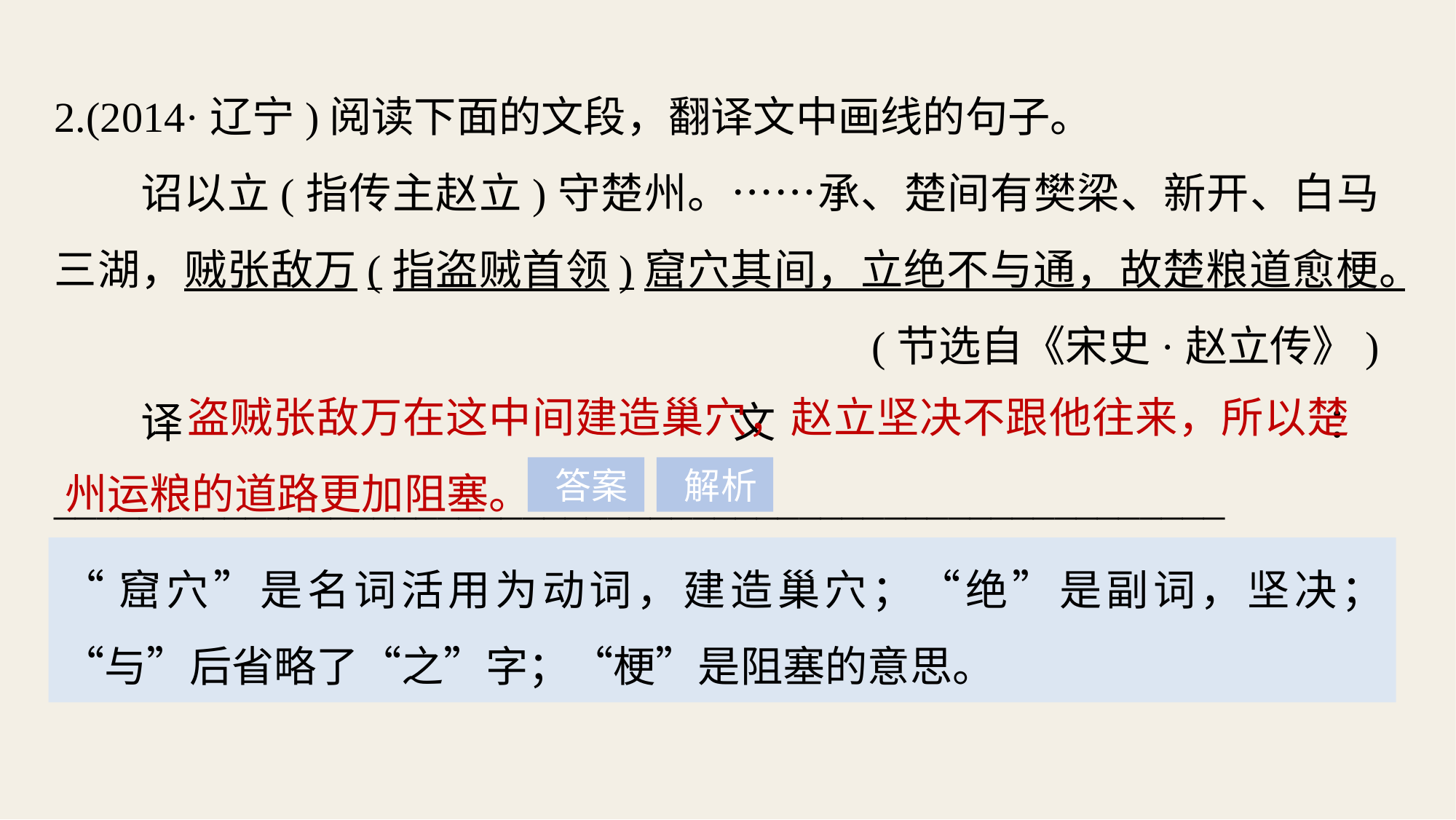

2.(2014·辽宁)阅读下面的文段，翻译文中画线的句子。
诏以立(指传主赵立)守楚州。……承、楚间有樊梁、新开、白马三湖，贼张敌万(指盗贼首领)窟穴其间，立绝不与通，故楚粮道愈梗。
(节选自《宋史·赵立传》)
译文：_______________________________________________________
_____________________
           盗贼张敌万在这中间建造巢穴，赵立坚决不跟他往来，所以楚州运粮的道路更加阻塞。
 答案
 解析
“窟穴”是名词活用为动词，建造巢穴；“绝”是副词，坚决；“与”后省略了“之”字；“梗”是阻塞的意思。